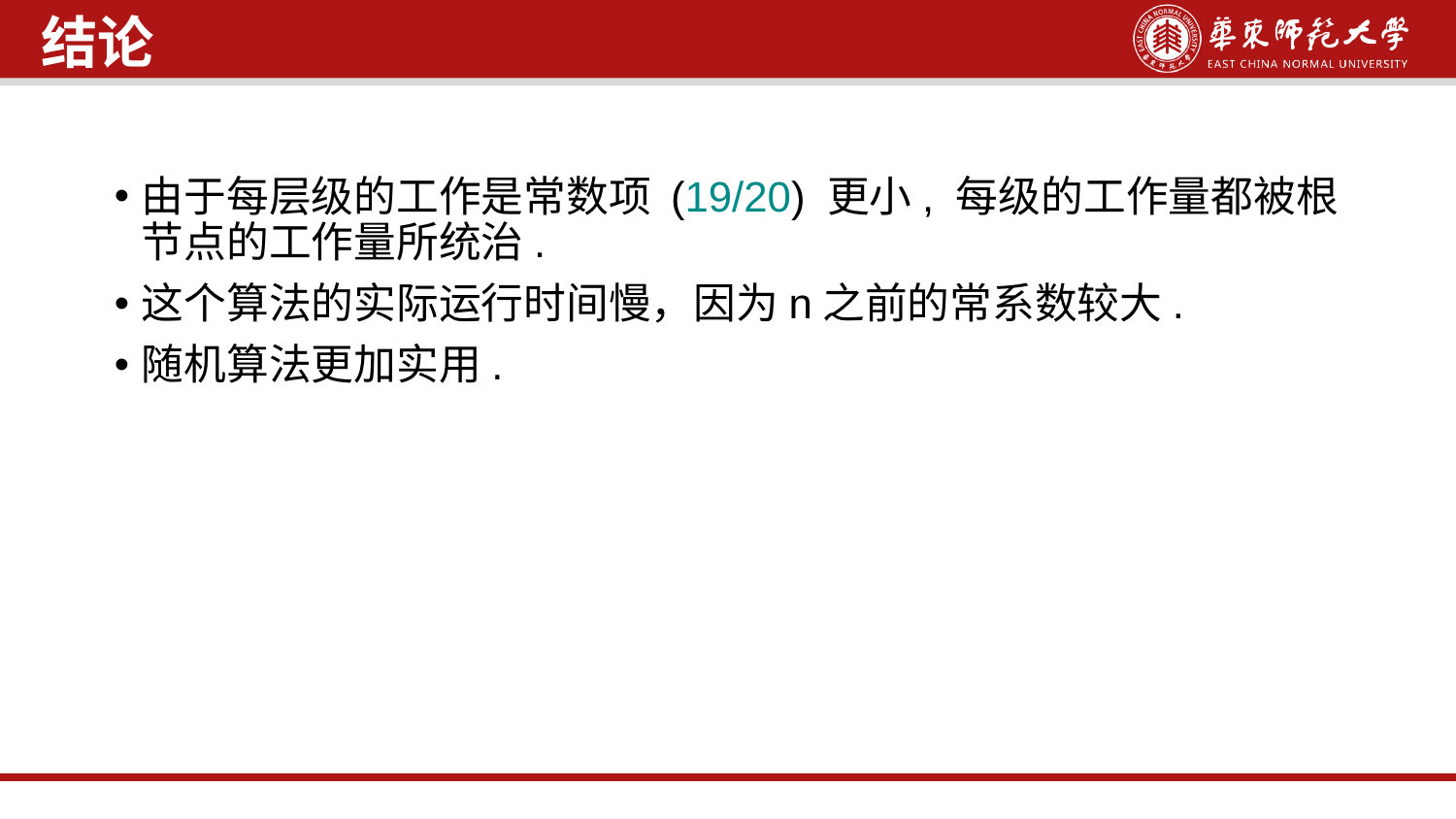

结论
由于每层级的工作是常数项 (19/20) 更小, 每级的工作量都被根节点的工作量所统治.
这个算法的实际运行时间慢，因为n之前的常系数较大.
随机算法更加实用.